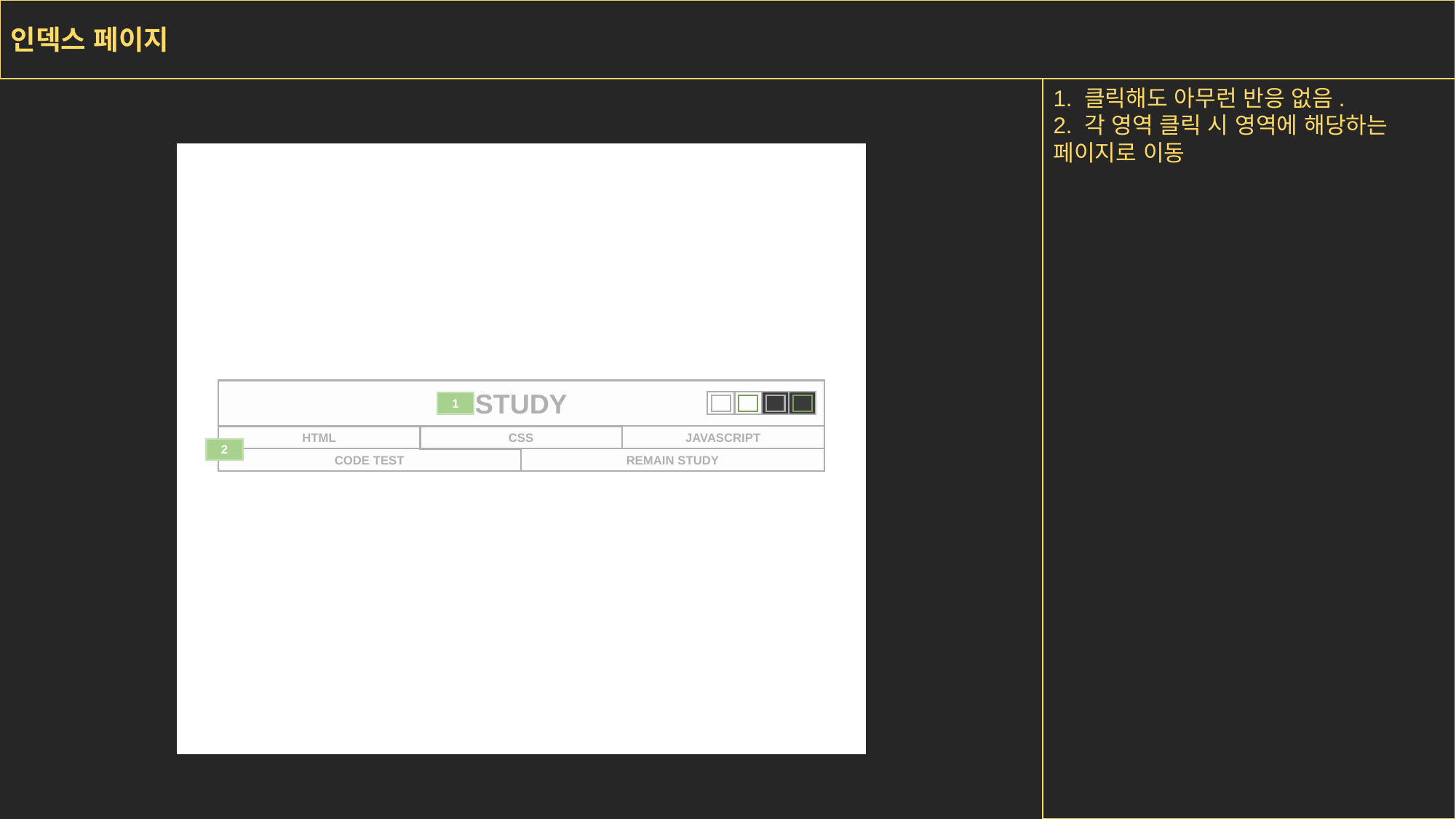

인덱스 페이지
1. 클릭해도 아무런 반응 없음.
2. 각 영역 클릭 시 영역에 해당하는 페이지로 이동

STUDY

1

JAVASCRIPT
HTML
CSS
2
CODE TEST
REMAIN STUDY